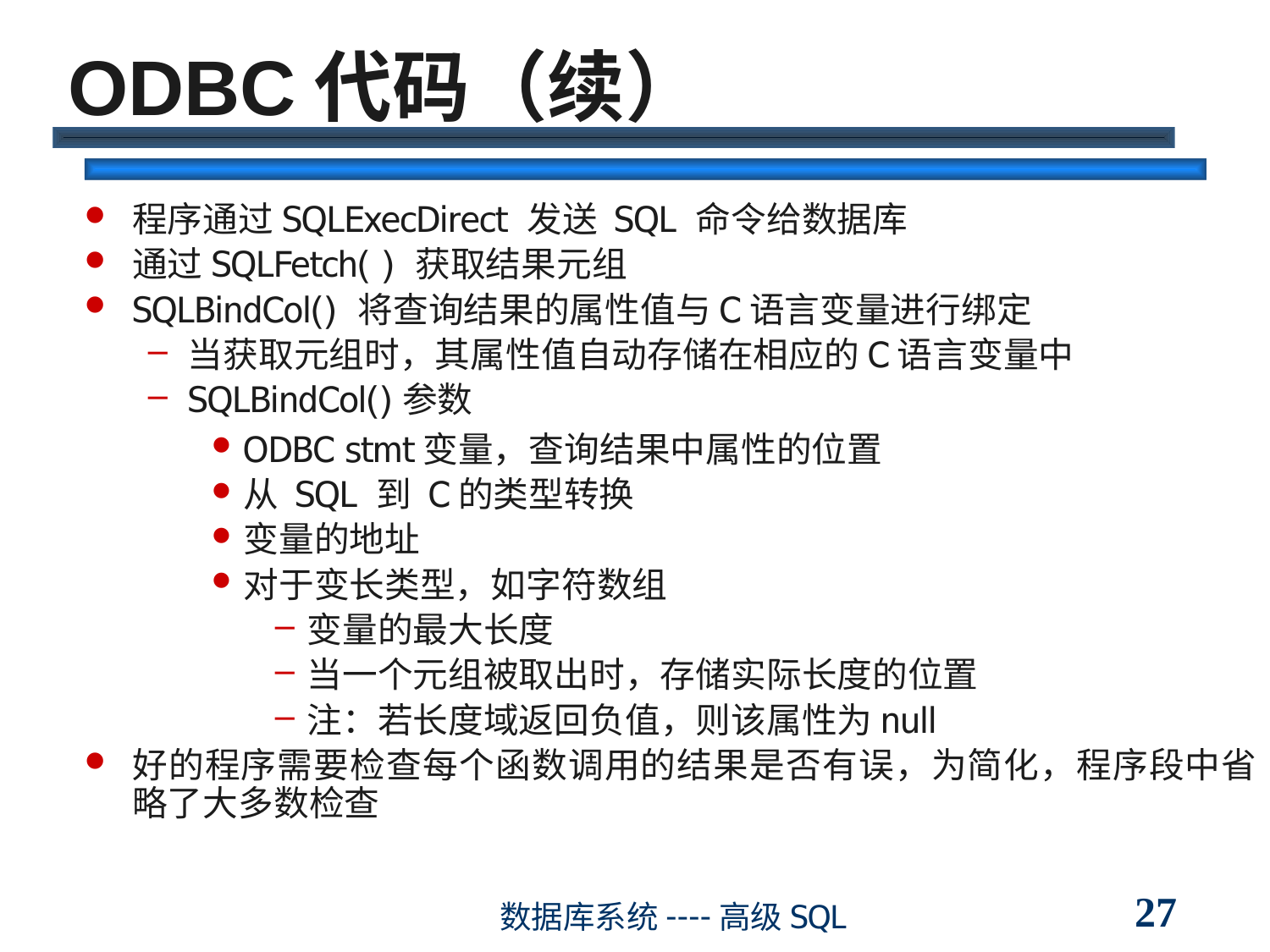

# ODBC代码（续）
程序通过SQLExecDirect 发送 SQL 命令给数据库
通过SQLFetch( ) 获取结果元组
SQLBindCol() 将查询结果的属性值与C语言变量进行绑定
当获取元组时，其属性值自动存储在相应的C语言变量中
SQLBindCol()参数
ODBC stmt变量，查询结果中属性的位置
从 SQL 到 C的类型转换
变量的地址
对于变长类型，如字符数组
变量的最大长度
当一个元组被取出时，存储实际长度的位置
注：若长度域返回负值，则该属性为null
好的程序需要检查每个函数调用的结果是否有误，为简化，程序段中省略了大多数检查
27
数据库系统----高级SQL